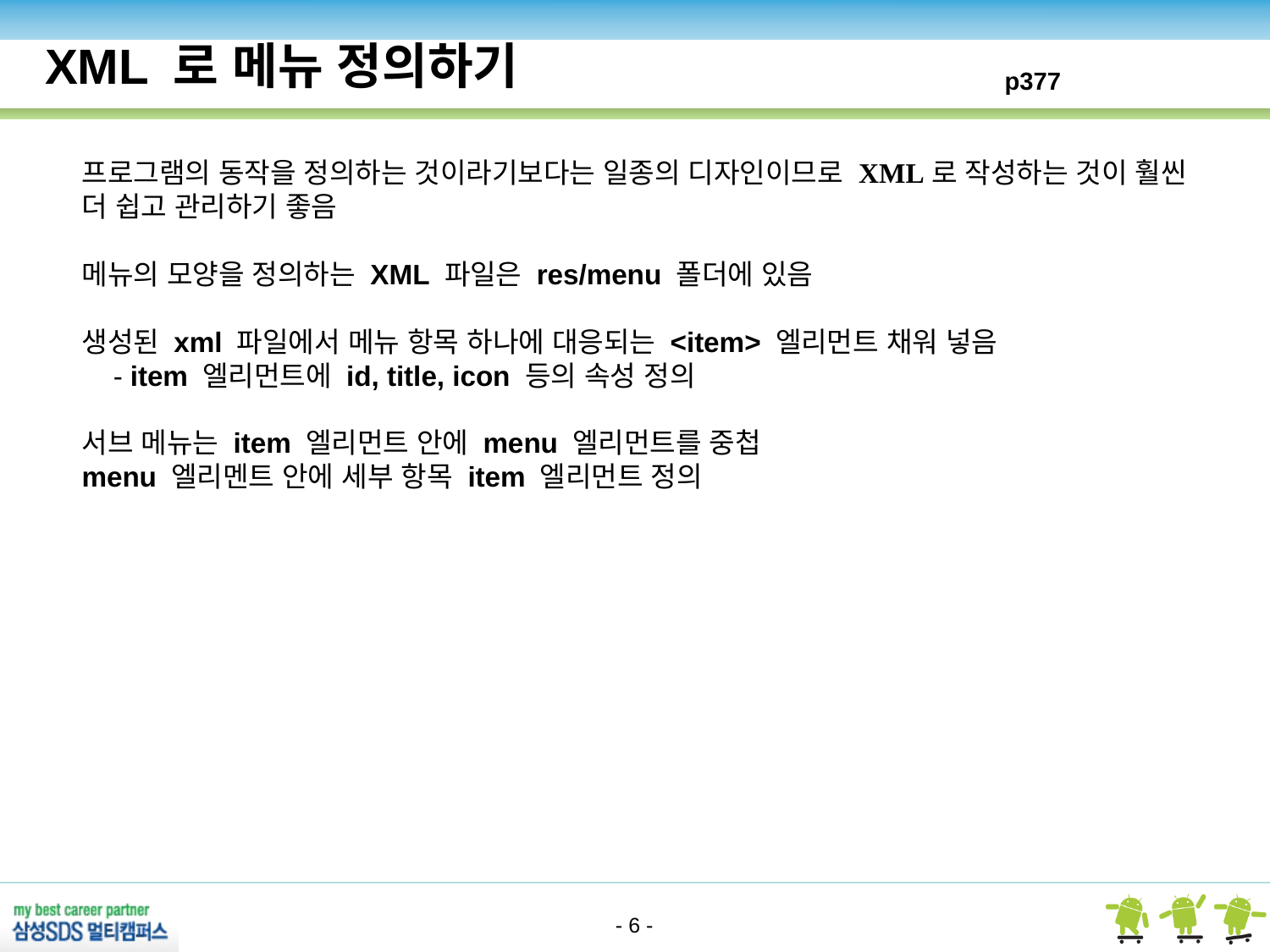

XML 로 메뉴 정의하기
p377
프로그램의 동작을 정의하는 것이라기보다는 일종의 디자인이므로 XML로 작성하는 것이 훨씬 더 쉽고 관리하기 좋음

메뉴의 모양을 정의하는 XML 파일은 res/menu 폴더에 있음

생성된 xml 파일에서 메뉴 항목 하나에 대응되는 <item> 엘리먼트 채워 넣음
    - item 엘리먼트에 id, title, icon 등의 속성 정의

서브 메뉴는 item 엘리먼트 안에 menu 엘리먼트를 중첩
menu 엘리멘트 안에 세부 항목 item 엘리먼트 정의
- 6 -